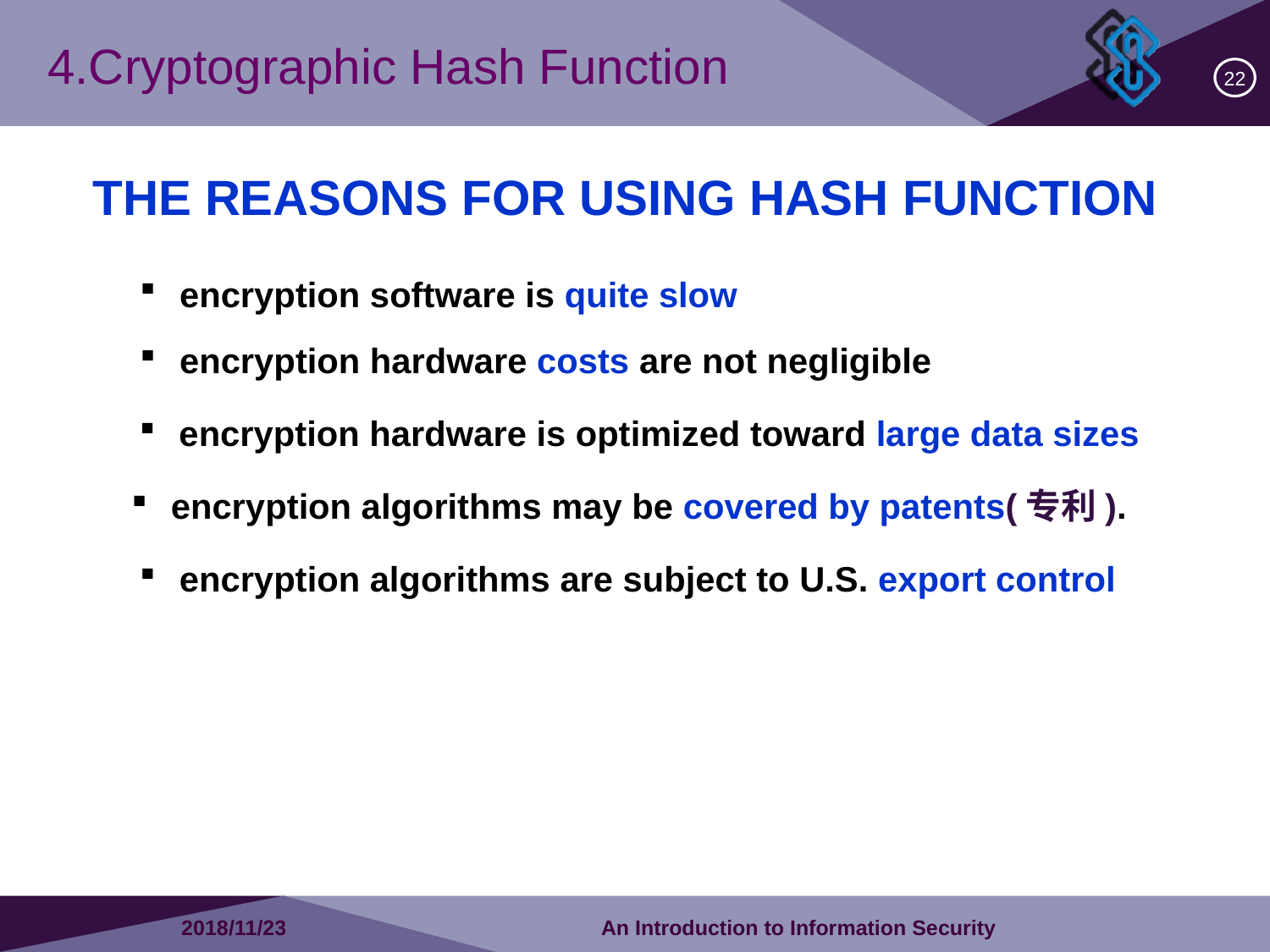

4.Cryptographic Hash Function
22
THE REASONS FOR USING HASH FUNCTION
 encryption software is quite slow
 encryption hardware costs are not negligible
 encryption hardware is optimized toward large data sizes
 encryption algorithms may be covered by patents(专利).
 encryption algorithms are subject to U.S. export control
2018/11/23
An Introduction to Information Security